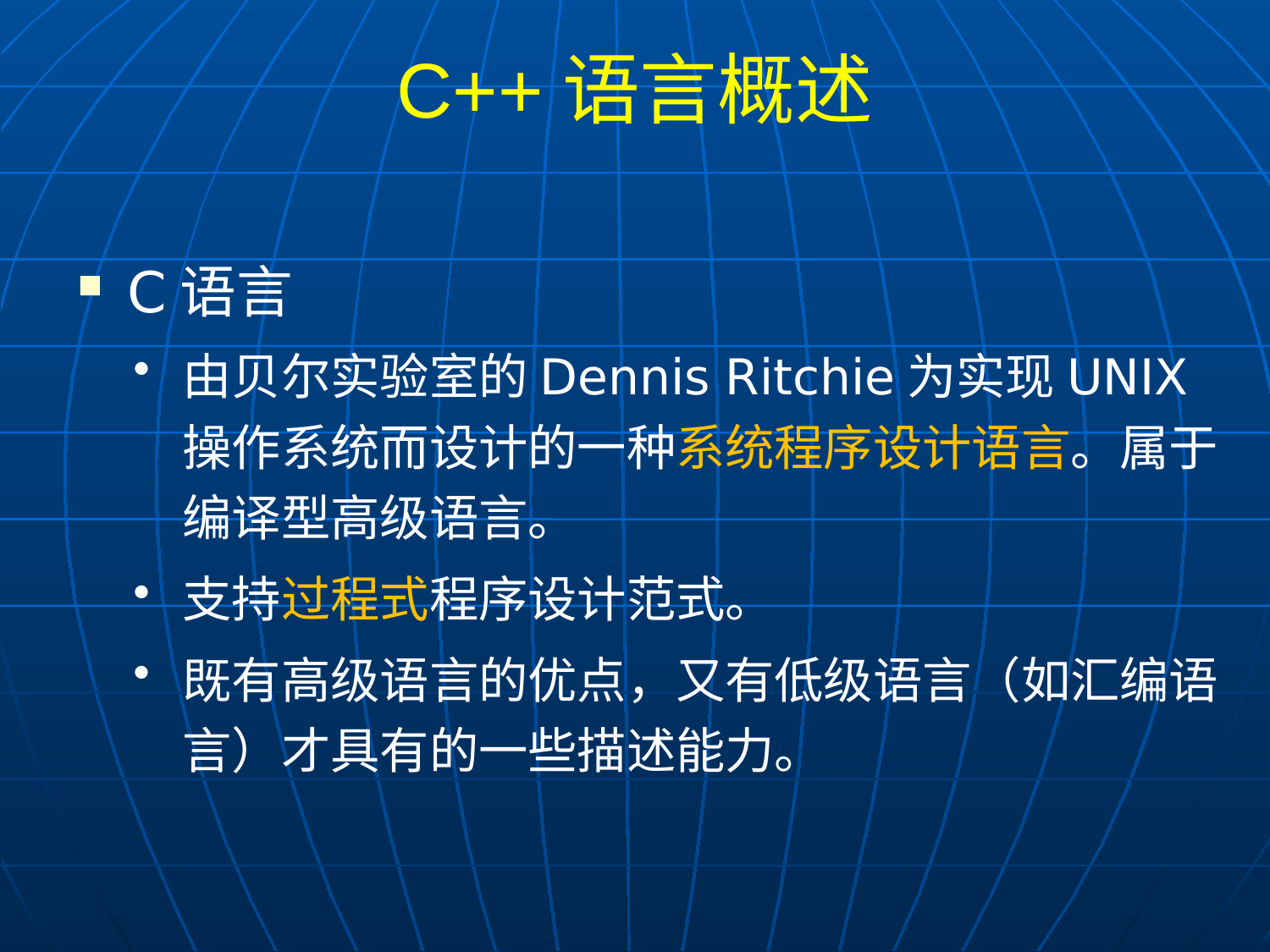

# C++语言概述
C语言
由贝尔实验室的Dennis Ritchie为实现UNIX操作系统而设计的一种系统程序设计语言。属于编译型高级语言。
支持过程式程序设计范式。
既有高级语言的优点，又有低级语言（如汇编语言）才具有的一些描述能力。